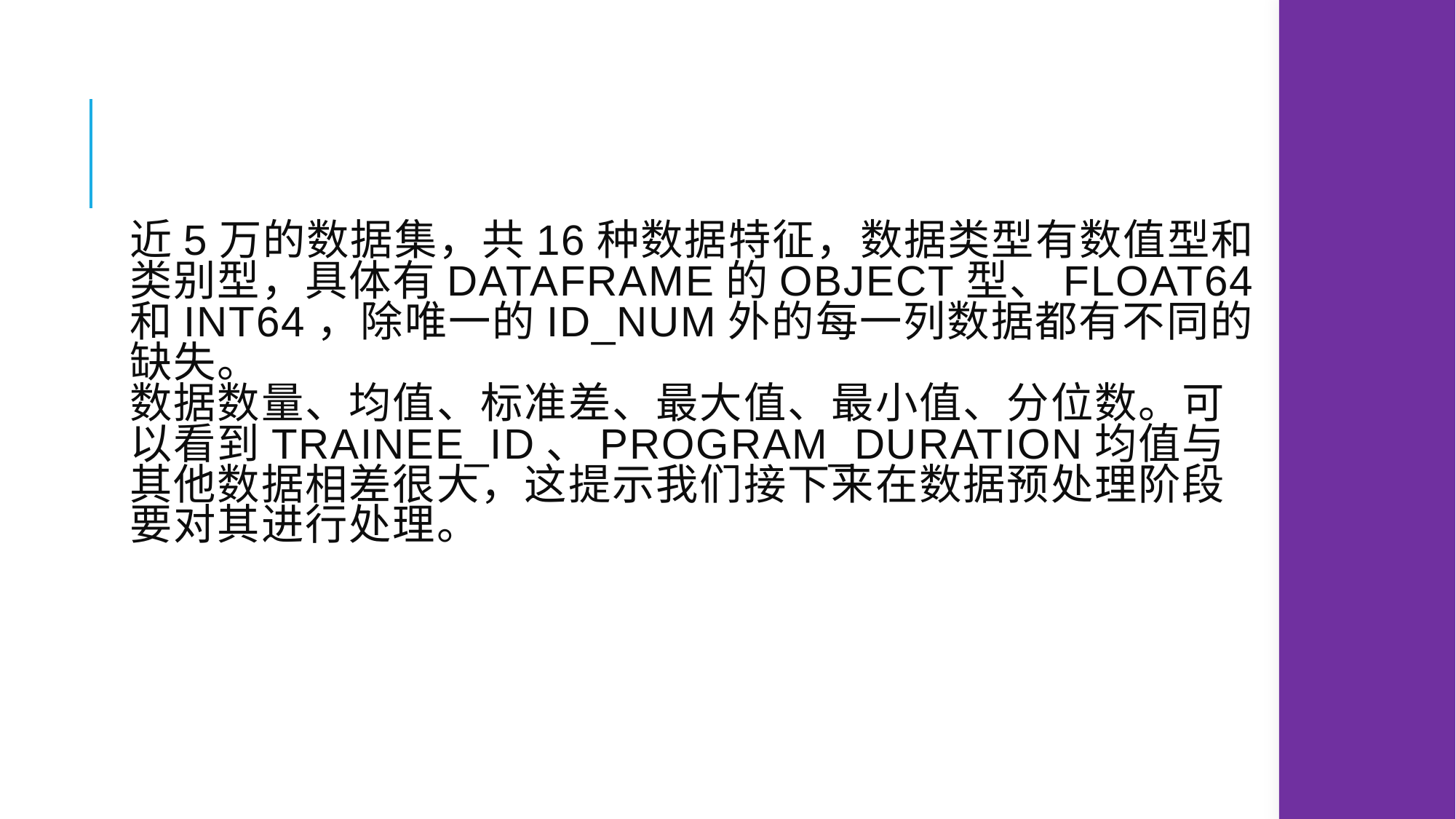

# 近5万的数据集，共16种数据特征，数据类型有数值型和类别型，具体有dataframe的object型、float64和int64，除唯一的id_num外的每一列数据都有不同的缺失。 数据数量、均值、标准差、最大值、最小值、分位数。可以看到trainee_id、program_duration均值与其他数据相差很大，这提示我们接下来在数据预处理阶段要对其进行处理。